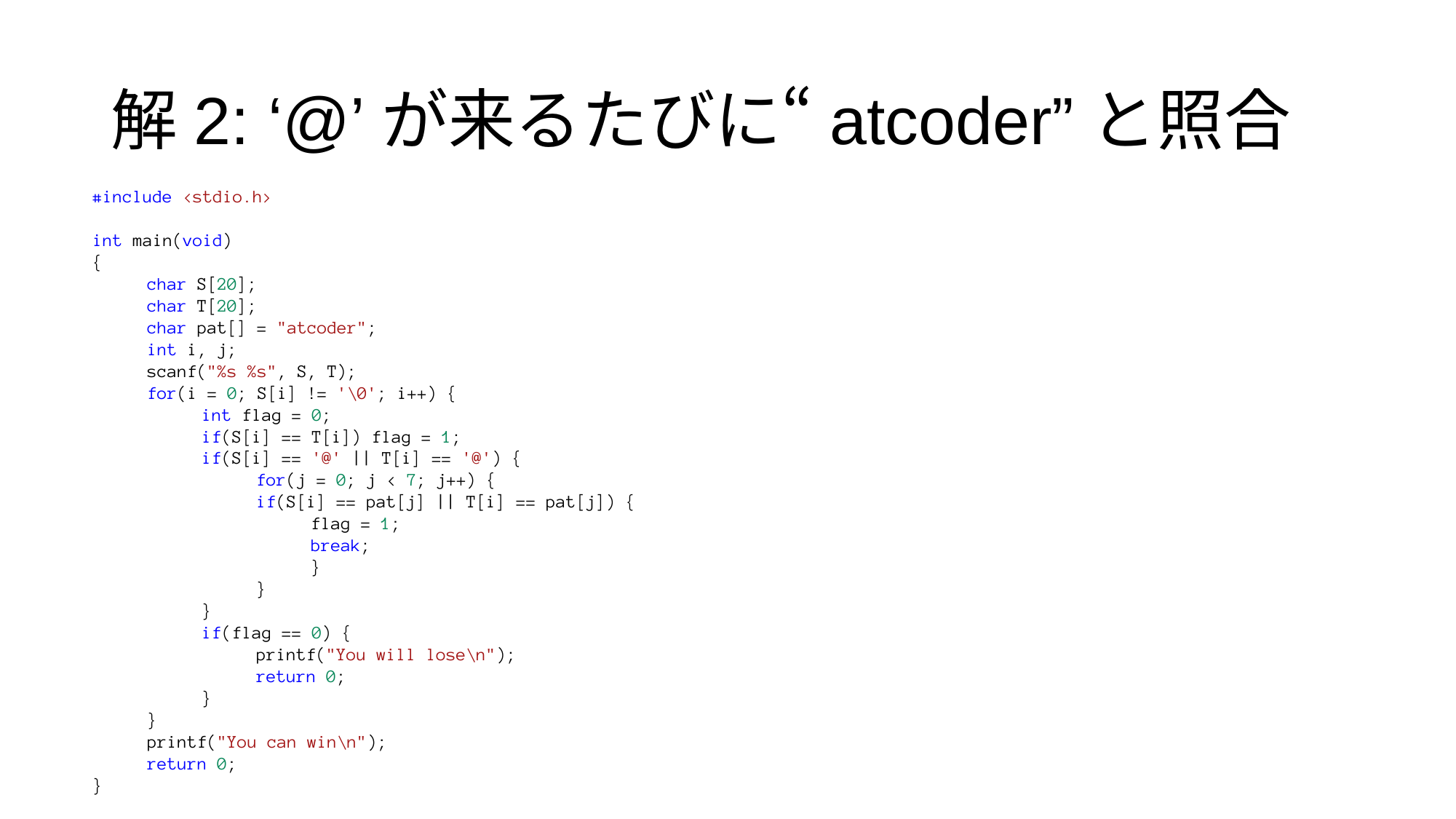

# 解2: ‘@’が来るたびに“atcoder”と照合
#include <stdio.h>

int main(void)
{
char S[20];
char T[20];
char pat[] = "atcoder";
int i, j;
scanf("%s %s", S, T);
for(i = 0; S[i] != '\0'; i++) {
int flag = 0;
if(S[i] == T[i]) flag = 1;
if(S[i] == '@' || T[i] == '@') {
for(j = 0; j < 7; j++) {
if(S[i] == pat[j] || T[i] == pat[j]) {
flag = 1;
break;
}
}
}
if(flag == 0) {
printf("You will lose\n");
return 0;
}
}
printf("You can win\n");
return 0;
}